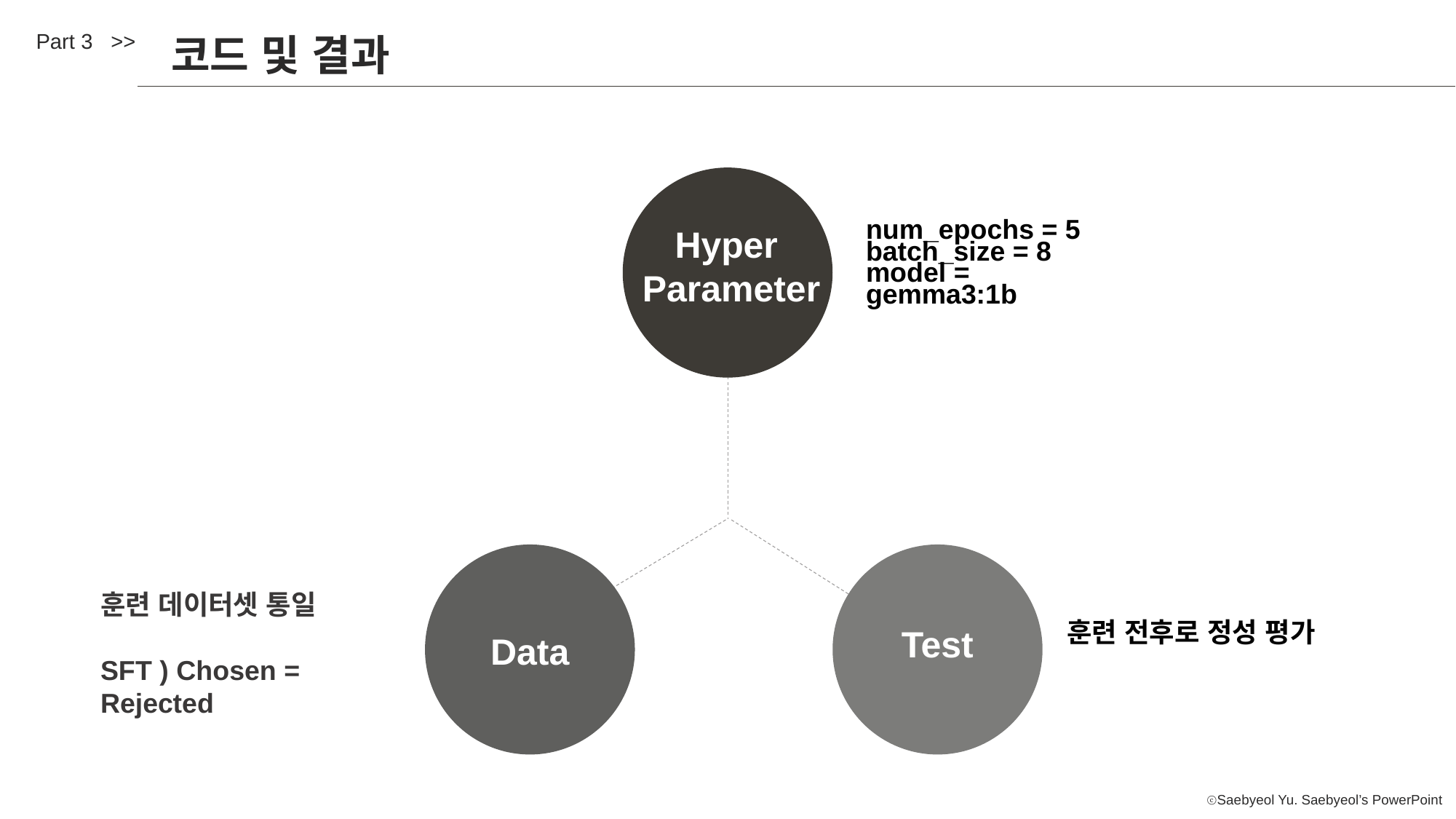

Part 3   >>
코드 및 결과

Hyper
Parameter
num_epochs = 5
batch_size = 8
model = gemma3:1b

훈련 데이터셋 통일

SFT ) Chosen = Rejected
Test
훈련 전후로 정성 평가
Data